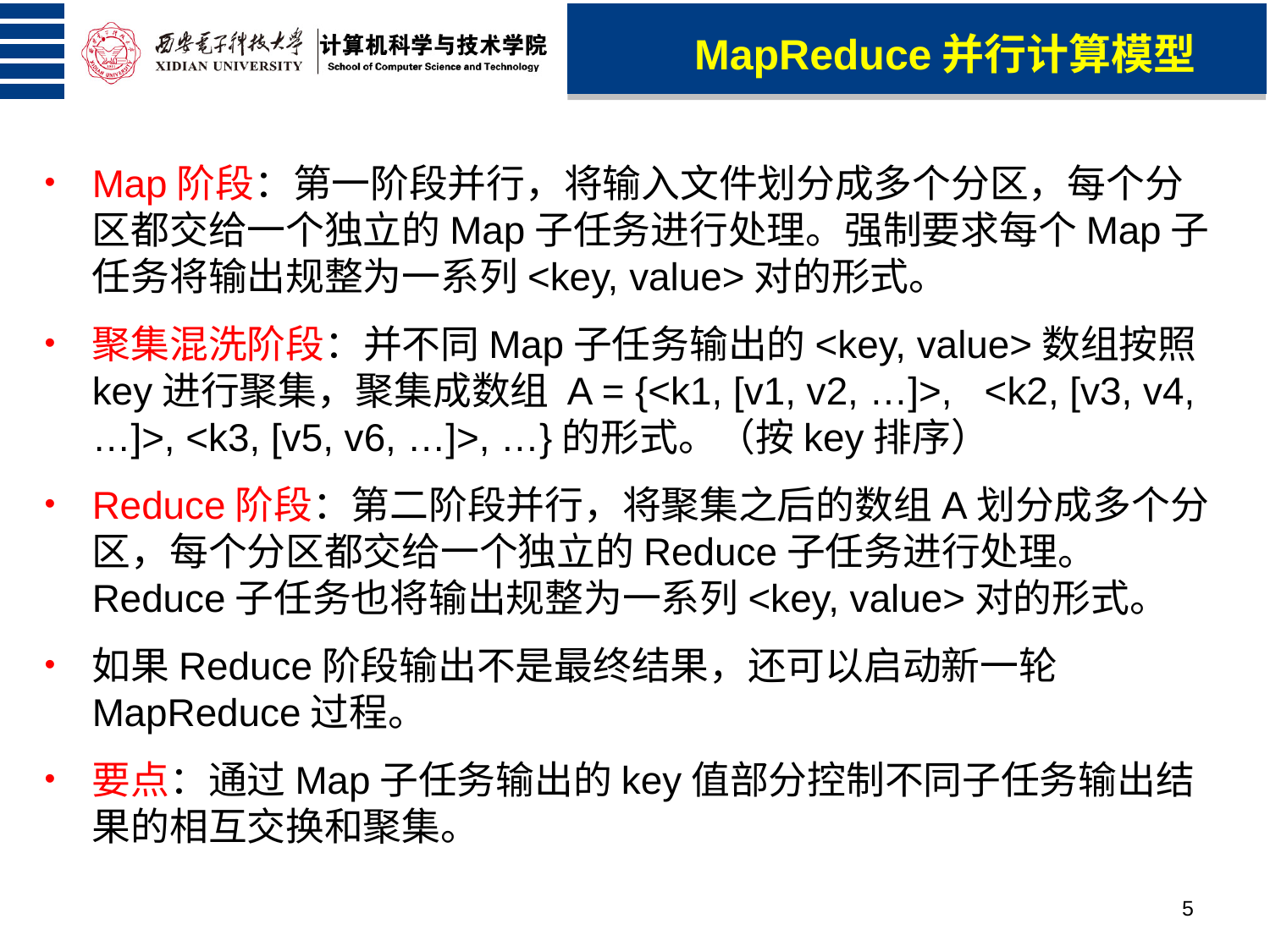

MapReduce并行计算模型
Map阶段：第一阶段并行，将输入文件划分成多个分区，每个分区都交给一个独立的Map子任务进行处理。强制要求每个Map子任务将输出规整为一系列<key, value>对的形式。
聚集混洗阶段：并不同Map子任务输出的<key, value>数组按照key进行聚集，聚集成数组 A = {<k1, [v1, v2, …]>,   <k2, [v3, v4, …]>, <k3, [v5, v6, …]>, …}的形式。（按key排序）
Reduce阶段：第二阶段并行，将聚集之后的数组A划分成多个分区，每个分区都交给一个独立的Reduce子任务进行处理。 Reduce子任务也将输出规整为一系列<key, value>对的形式。
如果Reduce阶段输出不是最终结果，还可以启动新一轮MapReduce过程。
要点：通过Map子任务输出的key值部分控制不同子任务输出结果的相互交换和聚集。
5